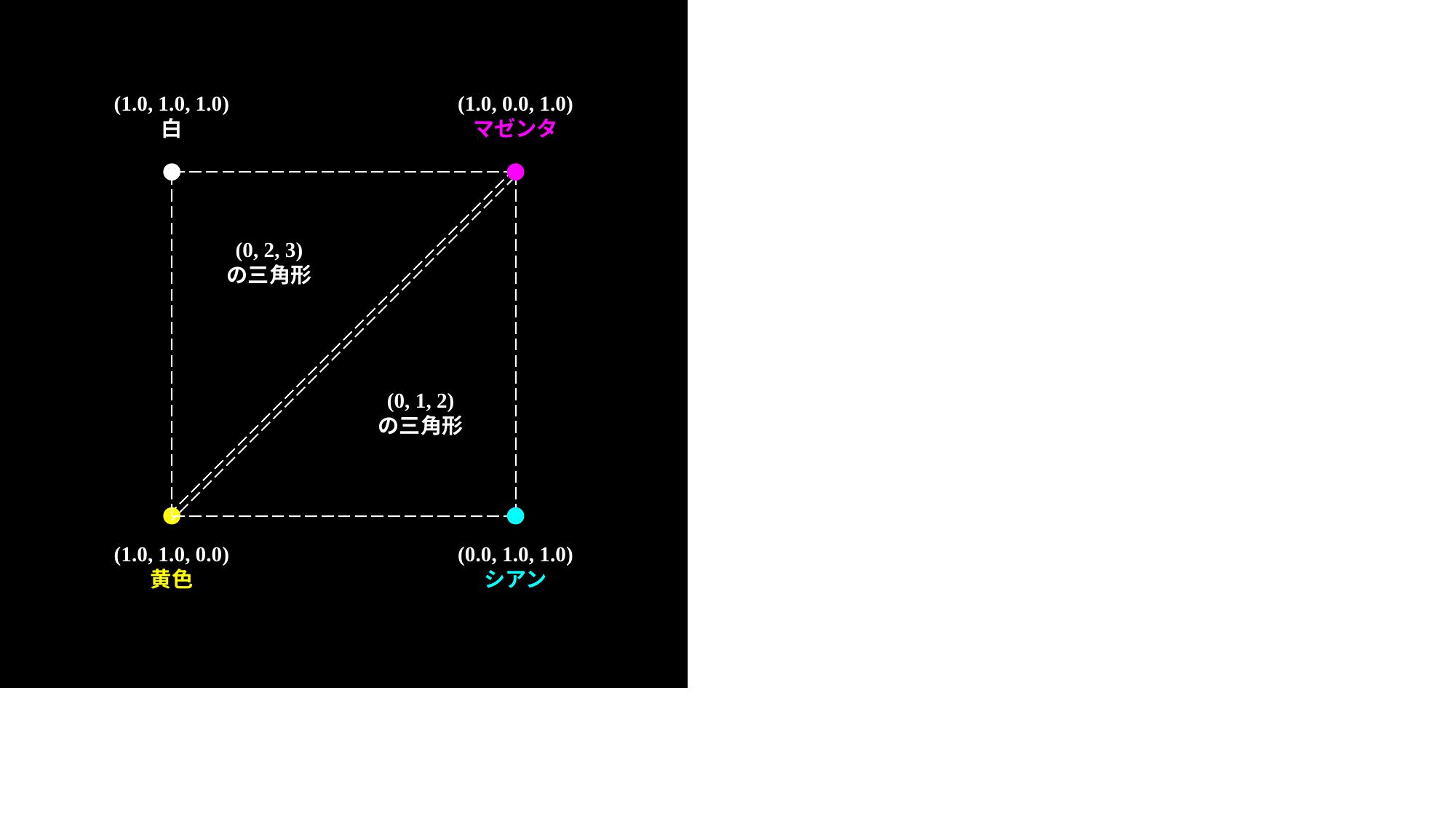

(1.0, 1.0, 1.0)
白
(1.0, 0.0, 1.0)
マゼンタ

(0, 2, 3)
の三角形
(0, 1, 2)
の三角形

(1.0, 1.0, 0.0)
黄色
(0.0, 1.0, 1.0)
シアン